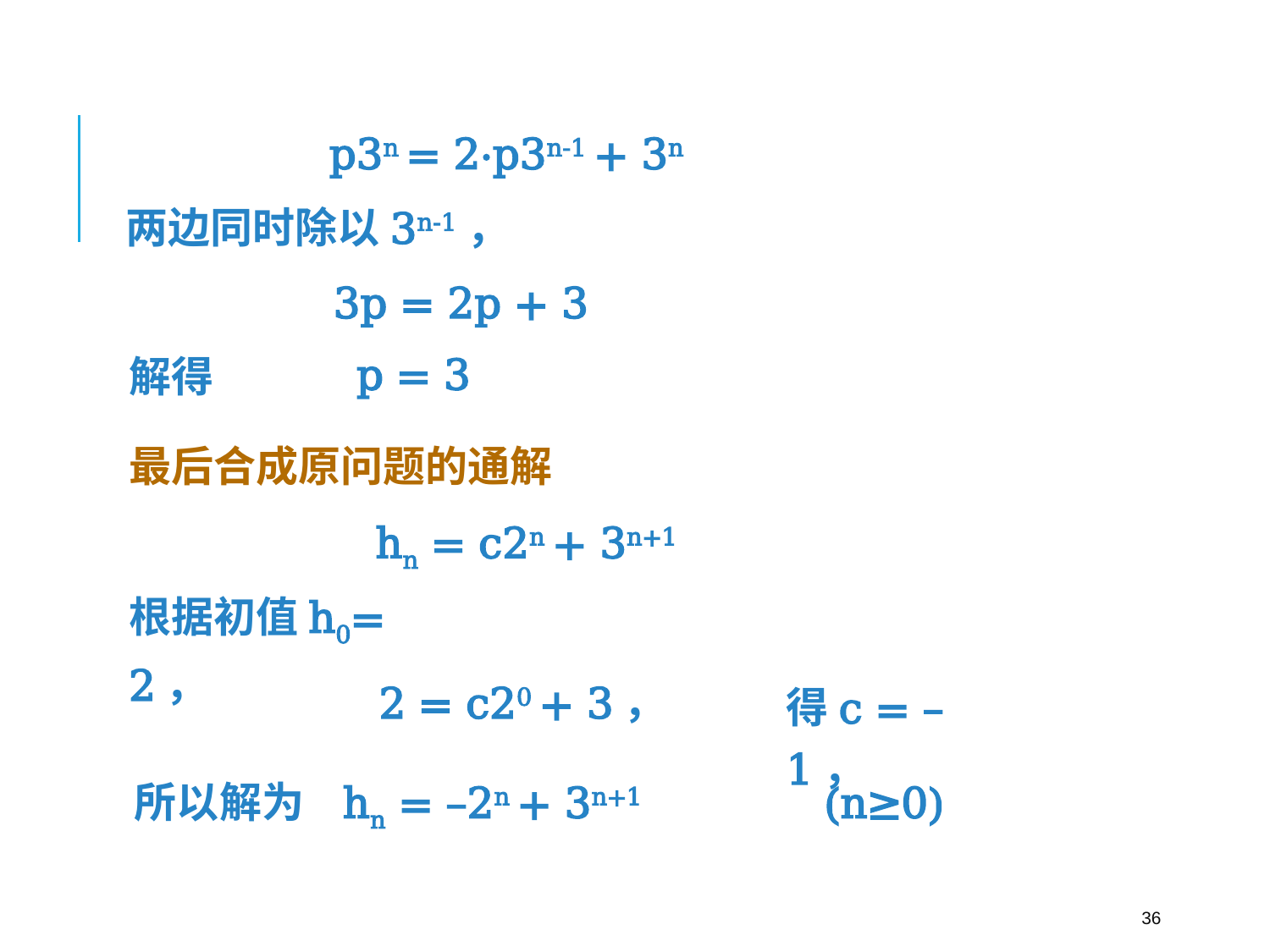

p3n = 2·p3n-1 + 3n
两边同时除以3n-1，
3p = 2p + 3
p = 3
解得
最后合成原问题的通解
hn = c2n + 3n+1
根据初值h0= 2，
2 = c20 + 3，
得c = –1，
所以解为   hn = –2n + 3n+1                       (n≥0)
36